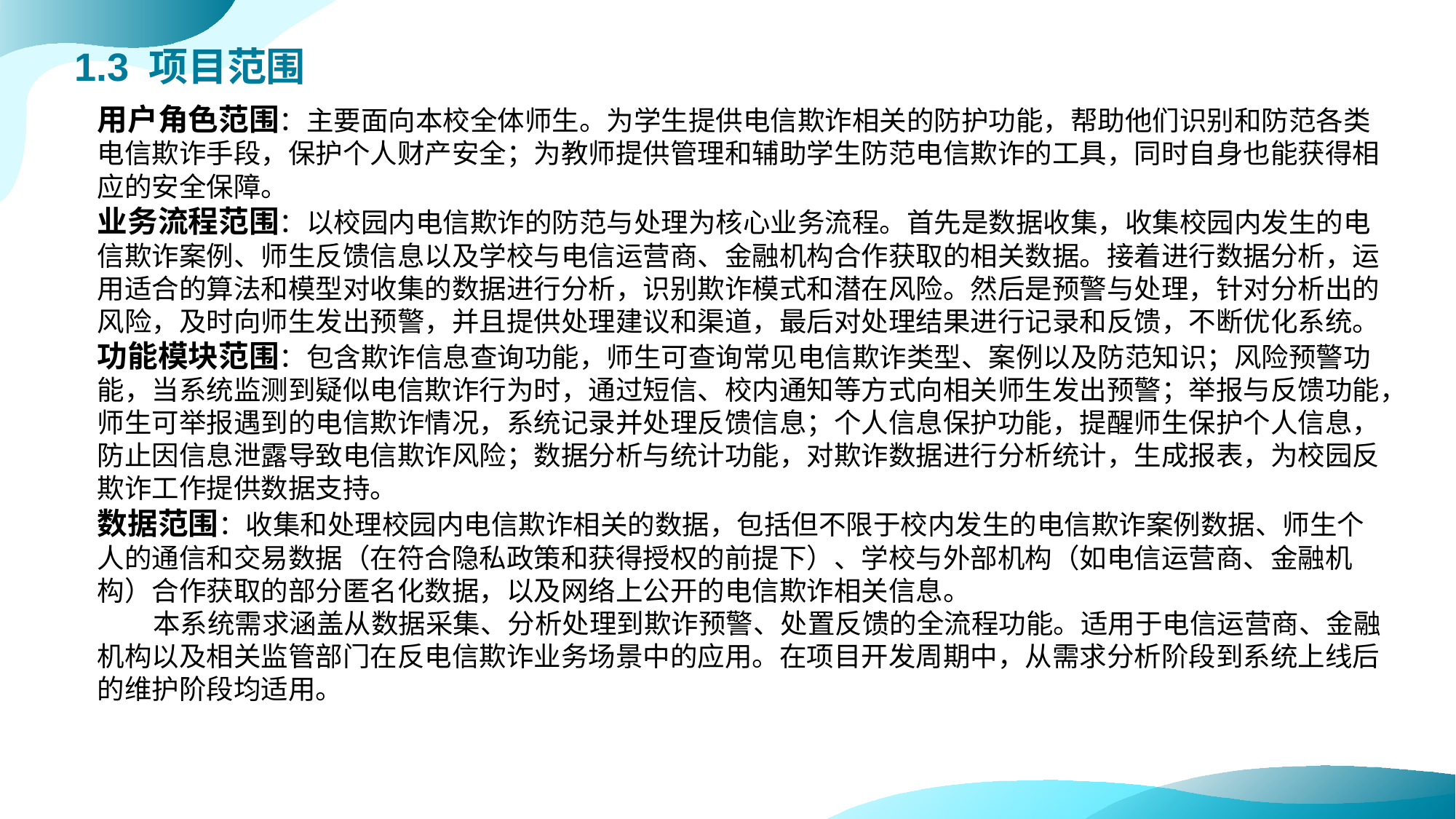

# 1.3 项目范围
用户角色范围：主要面向本校全体师生。为学生提供电信欺诈相关的防护功能，帮助他们识别和防范各类电信欺诈手段，保护个人财产安全；为教师提供管理和辅助学生防范电信欺诈的工具，同时自身也能获得相应的安全保障。
业务流程范围：以校园内电信欺诈的防范与处理为核心业务流程。首先是数据收集，收集校园内发生的电信欺诈案例、师生反馈信息以及学校与电信运营商、金融机构合作获取的相关数据。接着进行数据分析，运用适合的算法和模型对收集的数据进行分析，识别欺诈模式和潜在风险。然后是预警与处理，针对分析出的风险，及时向师生发出预警，并且提供处理建议和渠道，最后对处理结果进行记录和反馈，不断优化系统。
功能模块范围：包含欺诈信息查询功能，师生可查询常见电信欺诈类型、案例以及防范知识；风险预警功能，当系统监测到疑似电信欺诈行为时，通过短信、校内通知等方式向相关师生发出预警；举报与反馈功能，师生可举报遇到的电信欺诈情况，系统记录并处理反馈信息；个人信息保护功能，提醒师生保护个人信息，防止因信息泄露导致电信欺诈风险；数据分析与统计功能，对欺诈数据进行分析统计，生成报表，为校园反欺诈工作提供数据支持。
数据范围：收集和处理校园内电信欺诈相关的数据，包括但不限于校内发生的电信欺诈案例数据、师生个人的通信和交易数据（在符合隐私政策和获得授权的前提下）、学校与外部机构（如电信运营商、金融机构）合作获取的部分匿名化数据，以及网络上公开的电信欺诈相关信息。
        本系统需求涵盖从数据采集、分析处理到欺诈预警、处置反馈的全流程功能。适用于电信运营商、金融机构以及相关监管部门在反电信欺诈业务场景中的应用。在项目开发周期中，从需求分析阶段到系统上线后的维护阶段均适用。